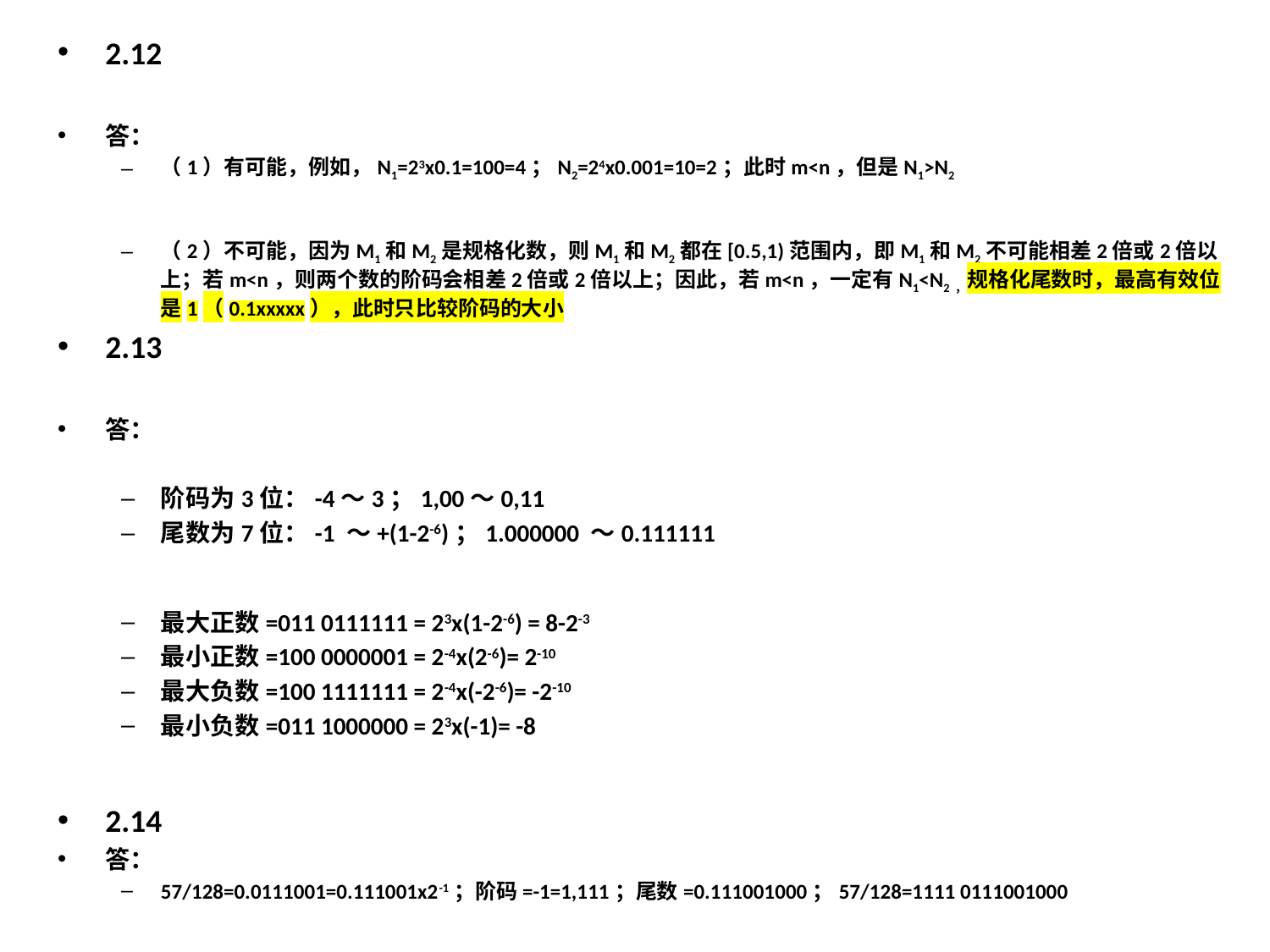

2.12

答：
（1）有可能，例如，N1=23x0.1=100=4；N2=24x0.001=10=2；此时m<n，但是N1>N2

（2）不可能，因为M1和M2是规格化数，则M1和M2都在[0.5,1)范围内，即M1和M2不可能相差2倍或2倍以上；若m<n，则两个数的阶码会相差2倍或2倍以上；因此，若m<n，一定有N1<N2，规格化尾数时，最高有效位是1（0.1xxxxx），此时只比较阶码的大小
2.13

答：

阶码为3位：-4～3；1,00～0,11
尾数为7位：-1 ～+(1-2-6)；1.000000 ～0.111111

最大正数=011 0111111 = 23x(1-2-6) = 8-2-3
最小正数=100 0000001 = 2-4x(2-6)= 2-10
最大负数=100 1111111 = 2-4x(-2-6)= -2-10
最小负数=011 1000000 = 23x(-1)= -8

2.14
答：
57/128=0.0111001=0.111001x2-1；阶码=-1=1,111；尾数=0.111001000；57/128=1111 0111001000

-69/128=-0.1000101=-0.1000101x20；阶码=0=0,000；尾数=1.011101100；-69/128=0000 1011101100